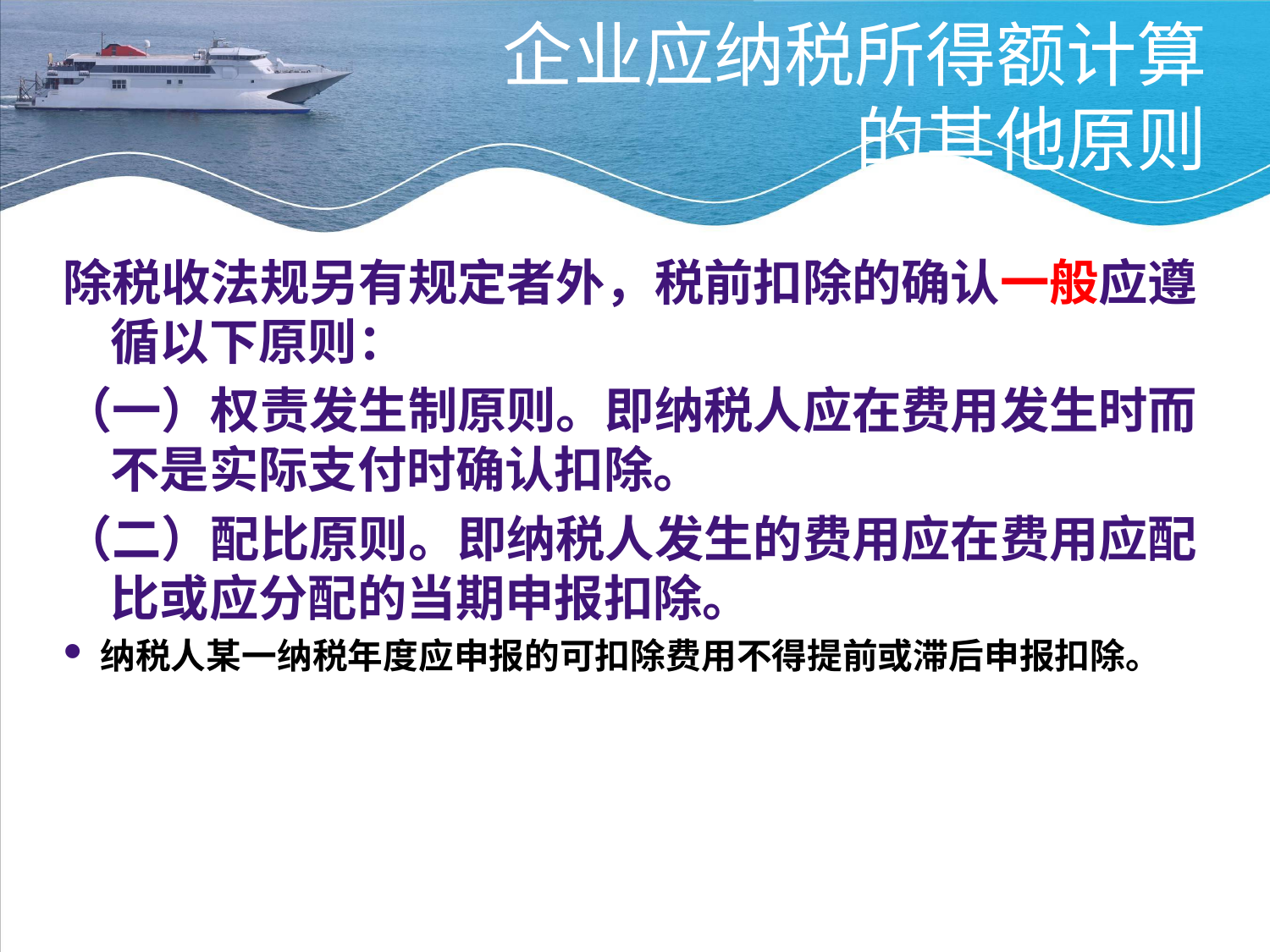

# 企业应纳税所得额计算的其他原则
除税收法规另有规定者外，税前扣除的确认一般应遵循以下原则：
（一）权责发生制原则。即纳税人应在费用发生时而不是实际支付时确认扣除。
（二）配比原则。即纳税人发生的费用应在费用应配比或应分配的当期申报扣除。
纳税人某一纳税年度应申报的可扣除费用不得提前或滞后申报扣除。